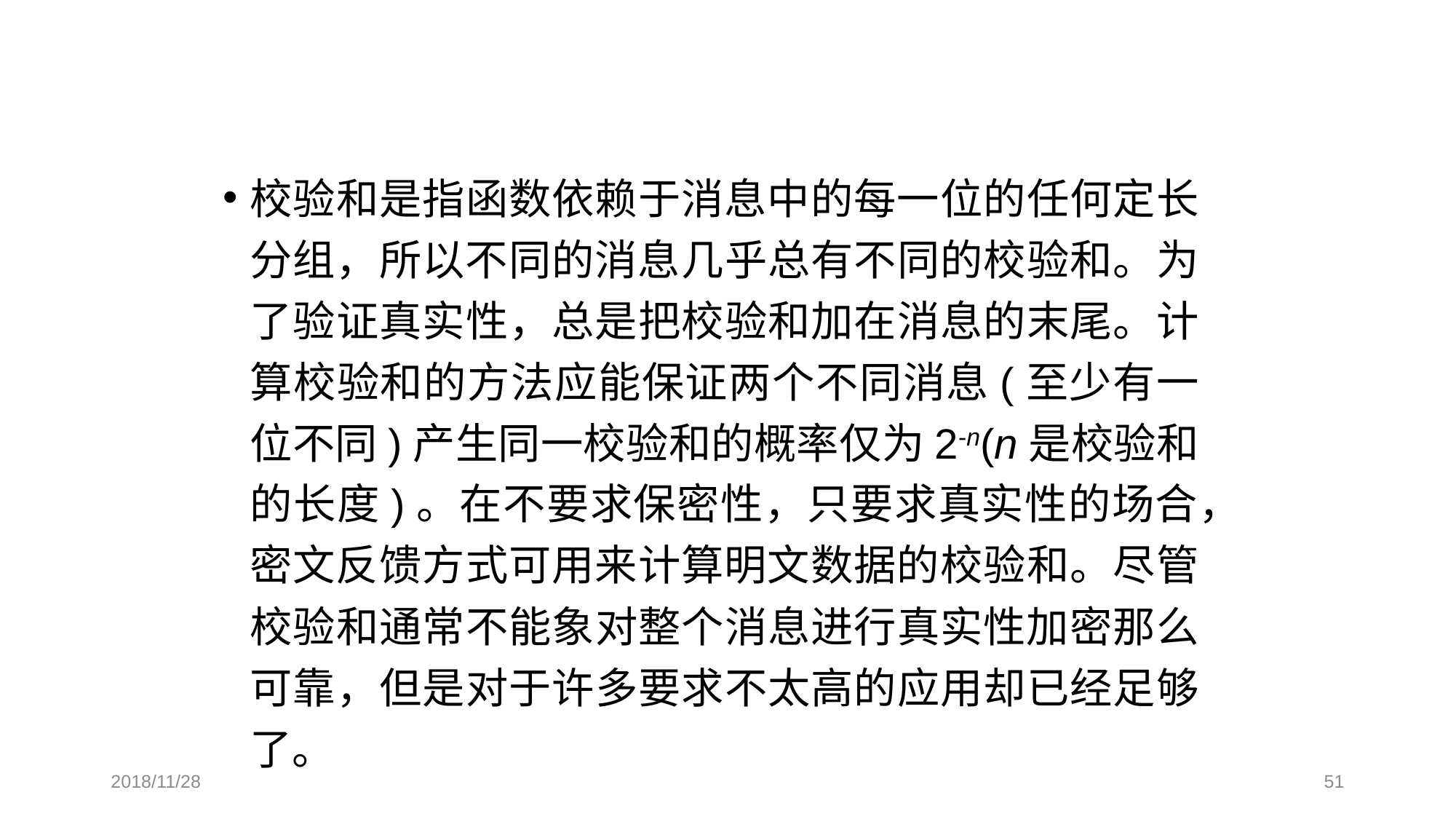

校验和是指函数依赖于消息中的每一位的任何定长分组，所以不同的消息几乎总有不同的校验和。为了验证真实性，总是把校验和加在消息的末尾。计算校验和的方法应能保证两个不同消息(至少有一位不同)产生同一校验和的概率仅为2-n(n是校验和的长度)。在不要求保密性，只要求真实性的场合，密文反馈方式可用来计算明文数据的校验和。尽管校验和通常不能象对整个消息进行真实性加密那么可靠，但是对于许多要求不太高的应用却已经足够了。

2018/11/28
51